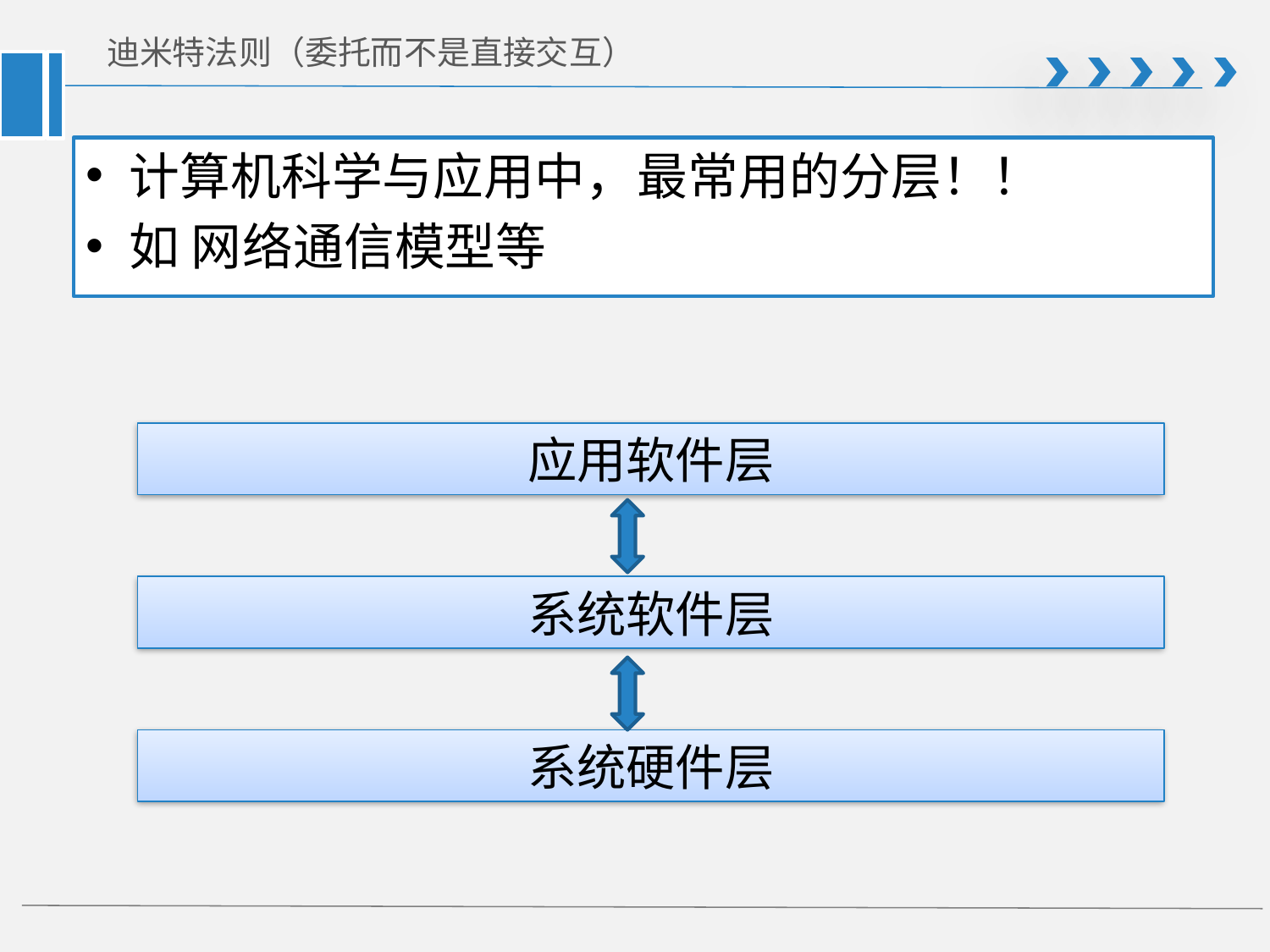

# 迪米特法则（委托而不是直接交互）
计算机科学与应用中，最常用的分层！！
如 网络通信模型等
应用软件层

系统软件层

系统硬件层